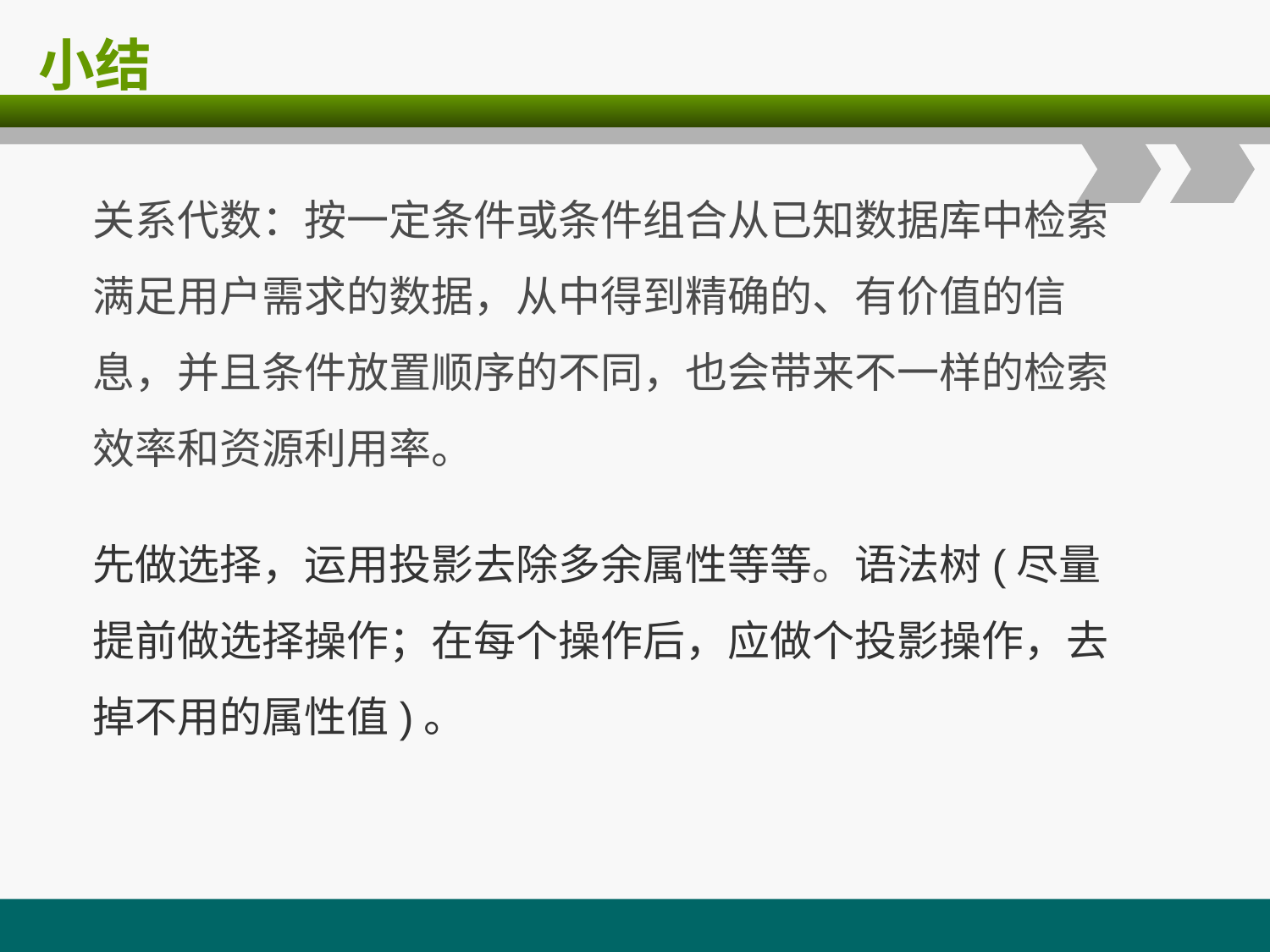

# 小结
关系代数：按一定条件或条件组合从已知数据库中检索满足用户需求的数据，从中得到精确的、有价值的信息，并且条件放置顺序的不同，也会带来不一样的检索效率和资源利用率。
先做选择，运用投影去除多余属性等等。语法树(尽量提前做选择操作；在每个操作后，应做个投影操作，去掉不用的属性值)。